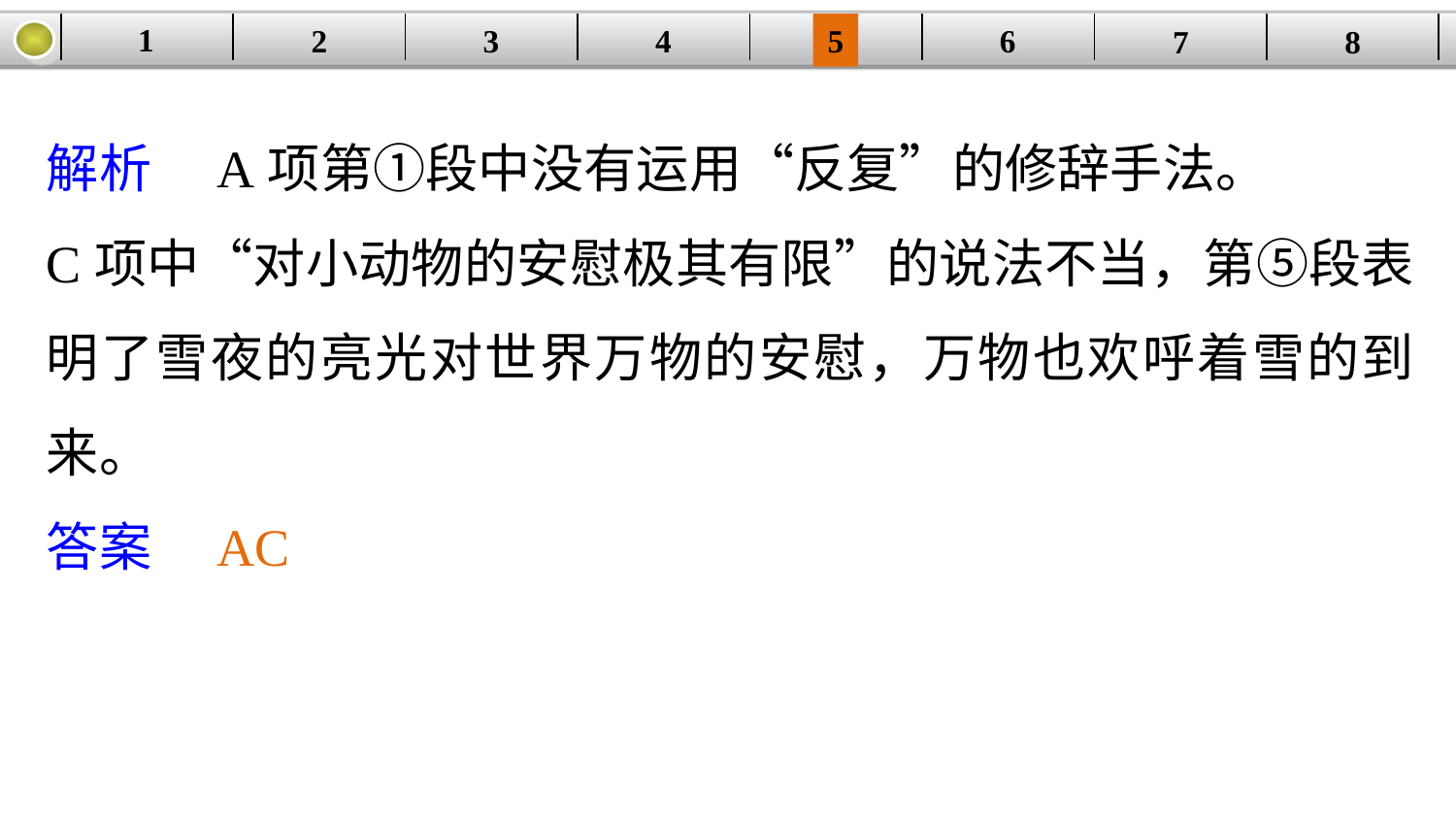

1
2
3
4
|  |  |  |  |  |  |  |  |
| --- | --- | --- | --- | --- | --- | --- | --- |
5
6
7
8

解析　A项第①段中没有运用“反复”的修辞手法。
C项中“对小动物的安慰极其有限”的说法不当，第⑤段表明了雪夜的亮光对世界万物的安慰，万物也欢呼着雪的到来。
答案　AC